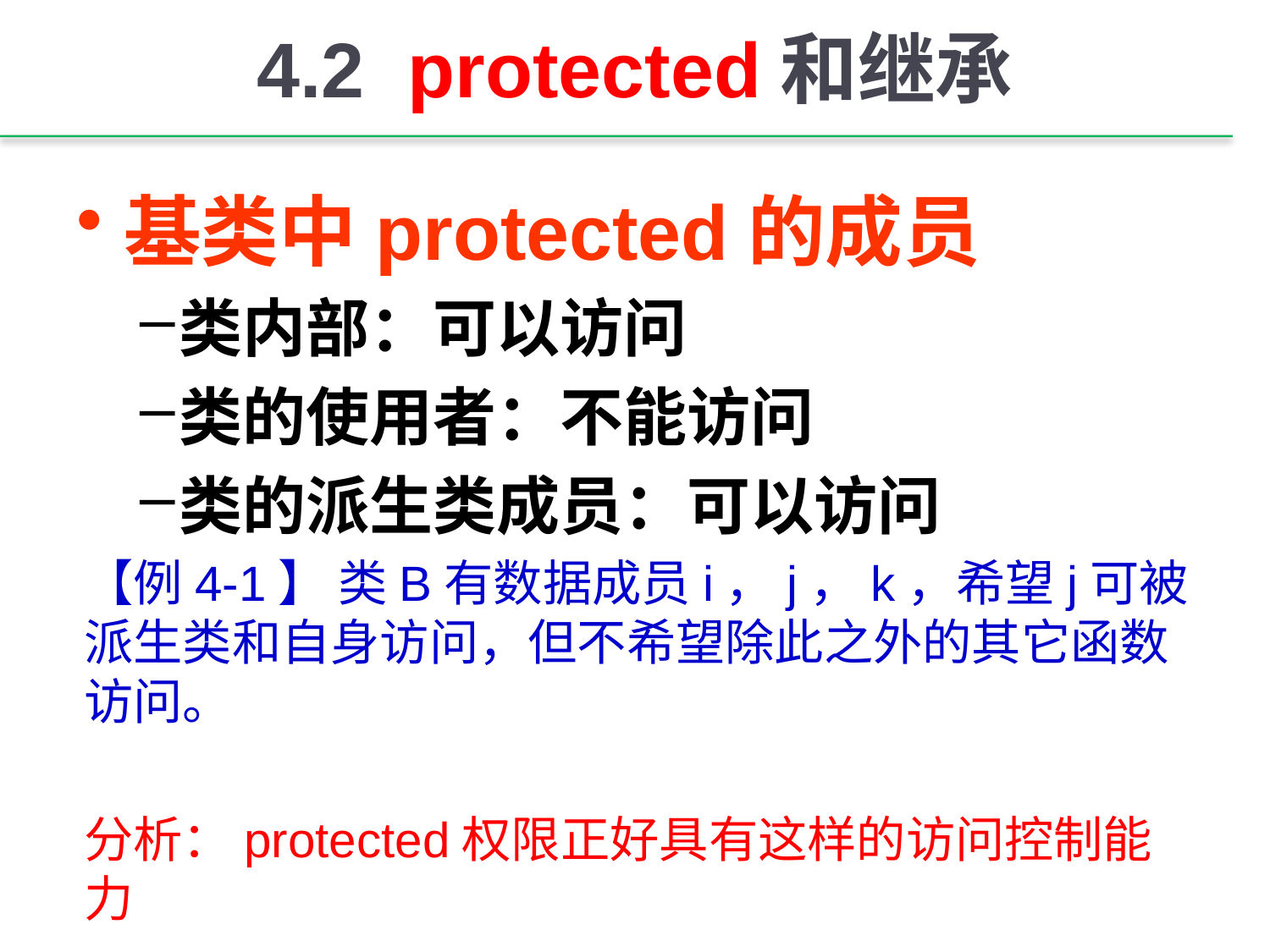

# 4.2  protected和继承
基类中protected的成员
类内部：可以访问
类的使用者：不能访问
类的派生类成员：可以访问
【例4-1】 类B有数据成员i，j，k，希望j可被派生类和自身访问，但不希望除此之外的其它函数访问。

分析：protected权限正好具有这样的访问控制能力